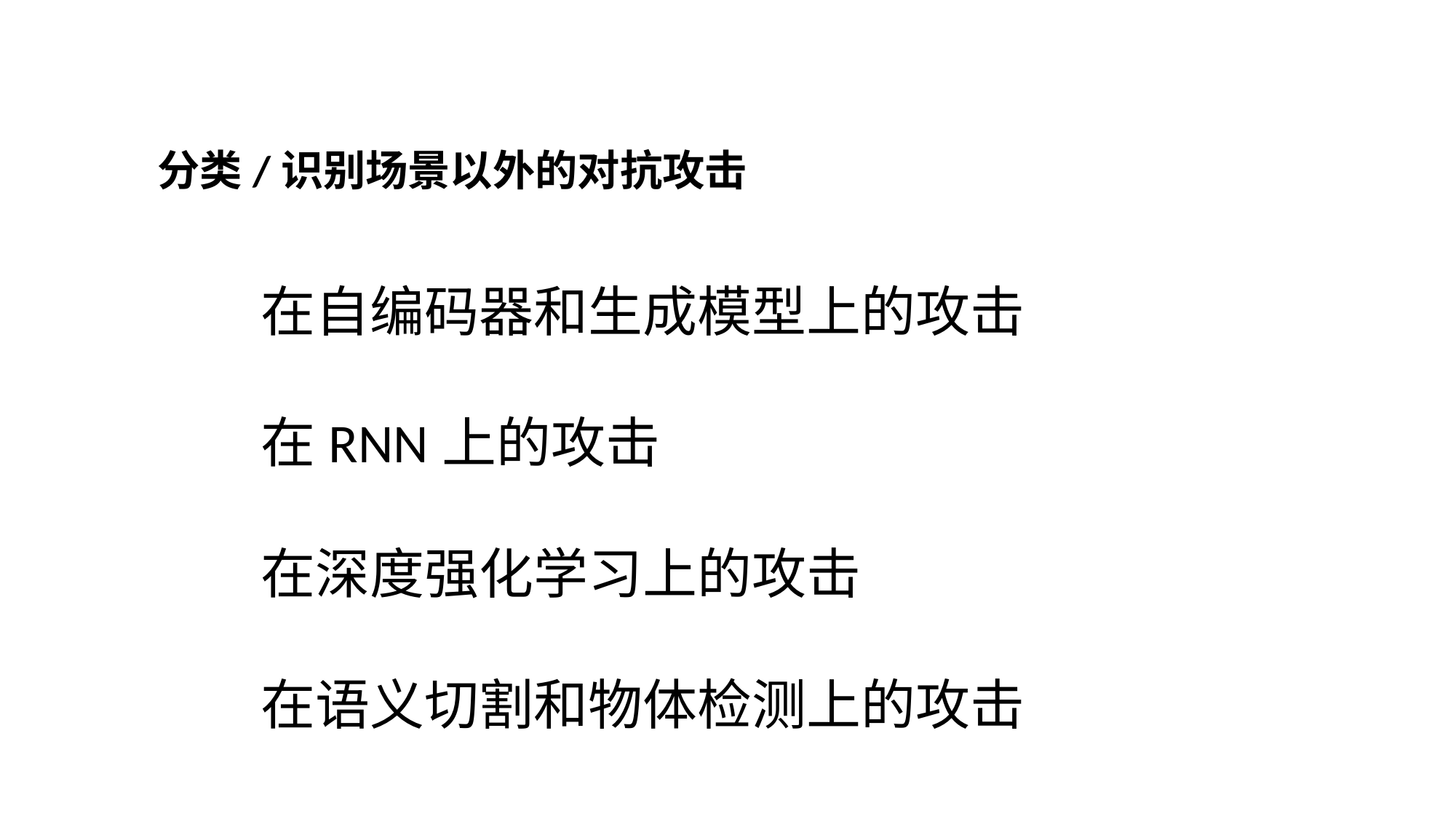

分类/识别场景以外的对抗攻击
在自编码器和生成模型上的攻击

在RNN上的攻击

在深度强化学习上的攻击

在语义切割和物体检测上的攻击